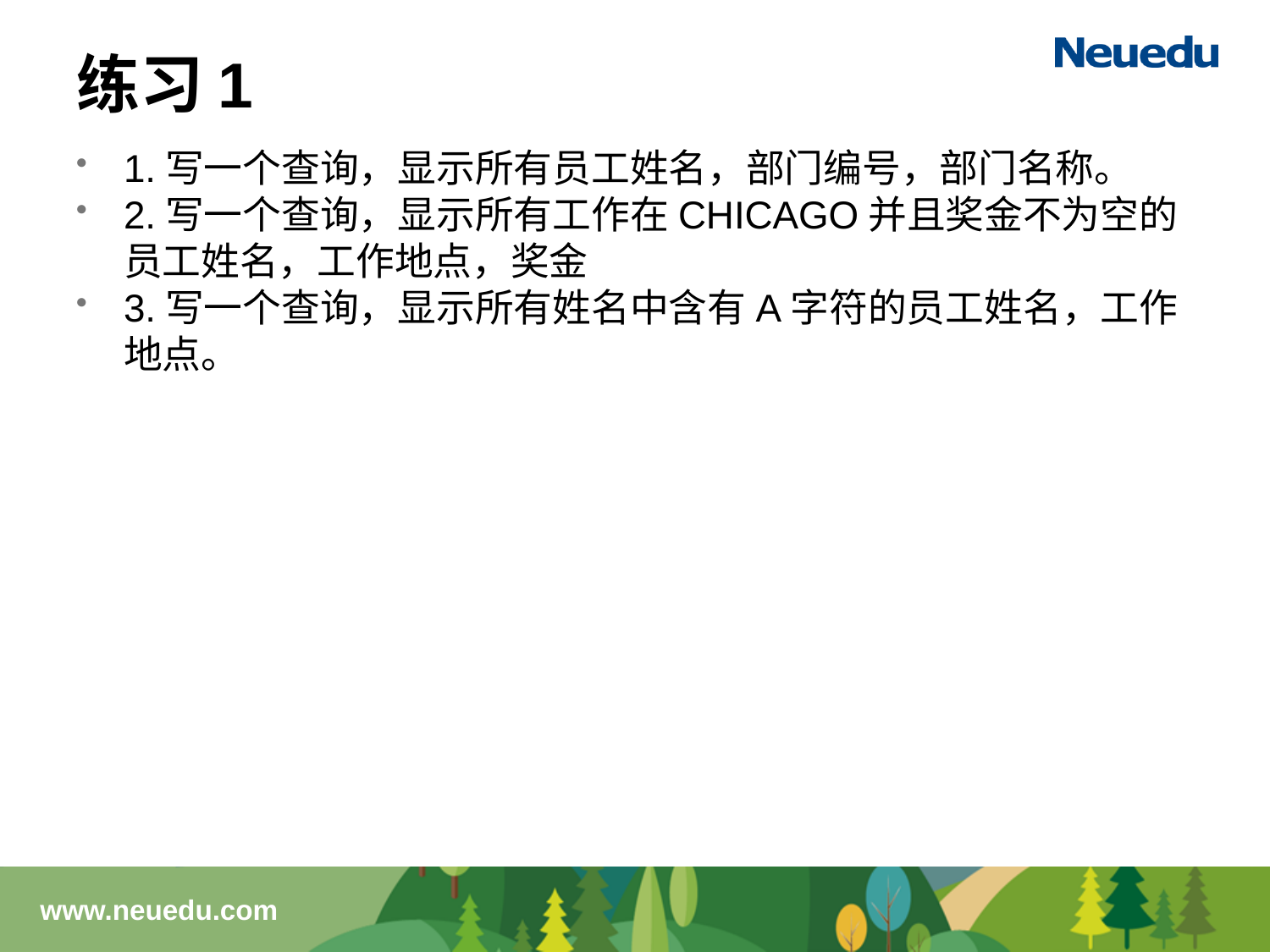

# 练习1
1.写一个查询，显示所有员工姓名，部门编号，部门名称。
2.写一个查询，显示所有工作在CHICAGO并且奖金不为空的员工姓名，工作地点，奖金
3.写一个查询，显示所有姓名中含有A字符的员工姓名，工作地点。